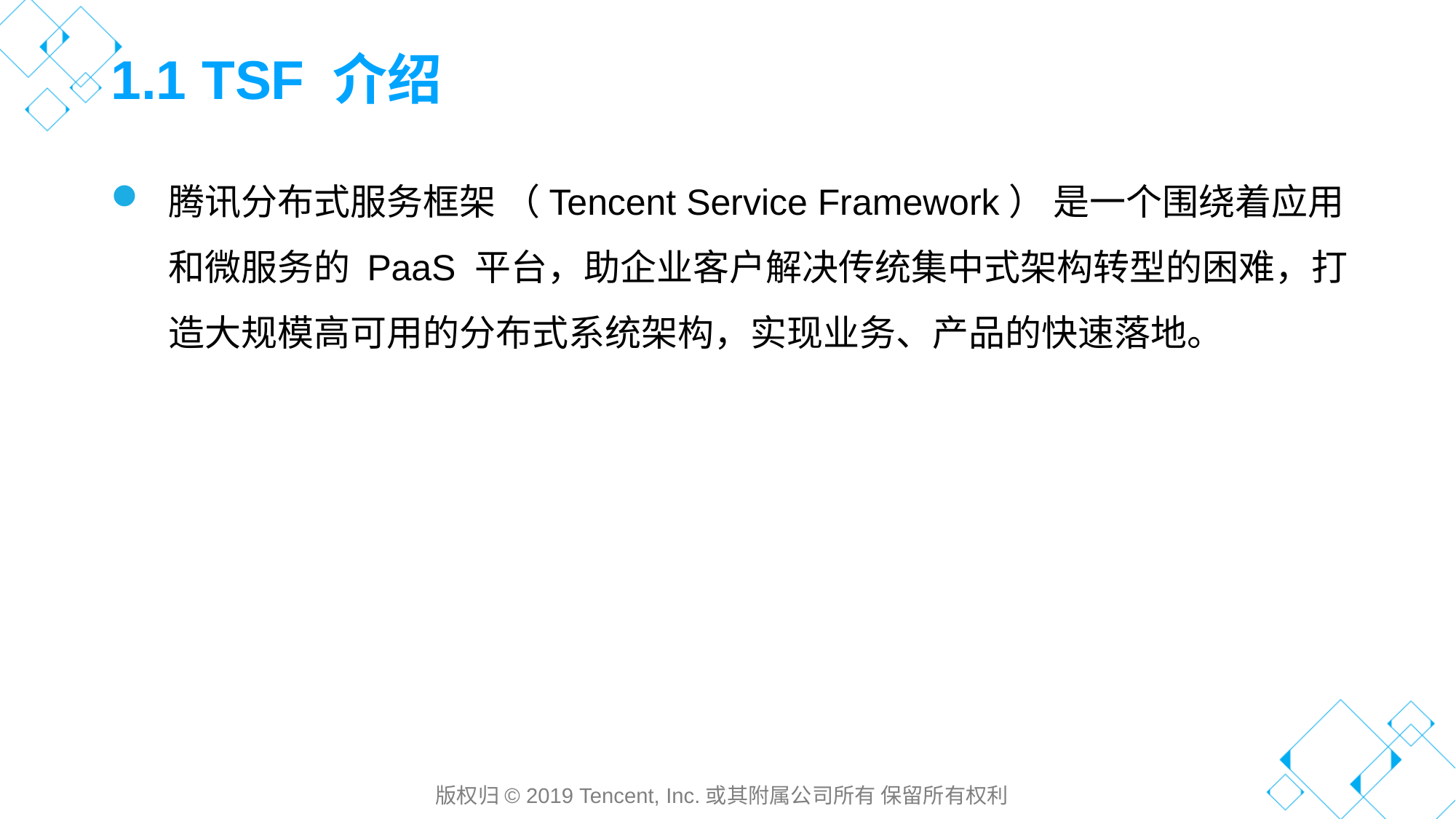

# 1.1 TSF 介绍
腾讯分布式服务框架 （Tencent Service Framework） 是一个围绕着应用和微服务的 PaaS 平台，助企业客户解决传统集中式架构转型的困难，打造大规模高可用的分布式系统架构，实现业务、产品的快速落地。